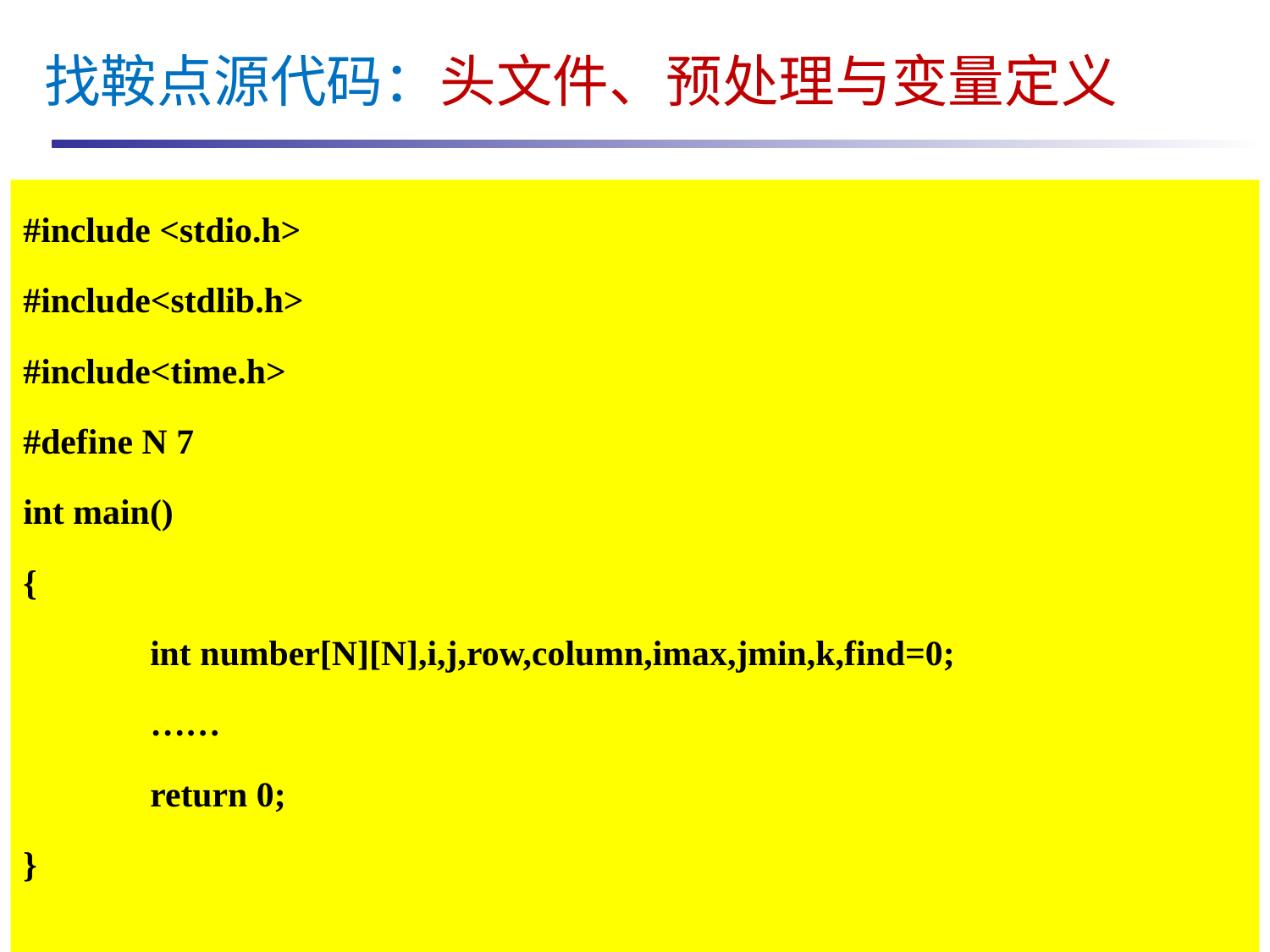

找鞍点源代码：头文件、预处理与变量定义
#include <stdio.h>
#include<stdlib.h>
#include<time.h>
#define N 7
int main()
{
	int number[N][N],i,j,row,column,imax,jmin,k,find=0;
	……
	return 0;
}
2023/11/7
王化雨 whuayu000@163.com 13306442222
33/21